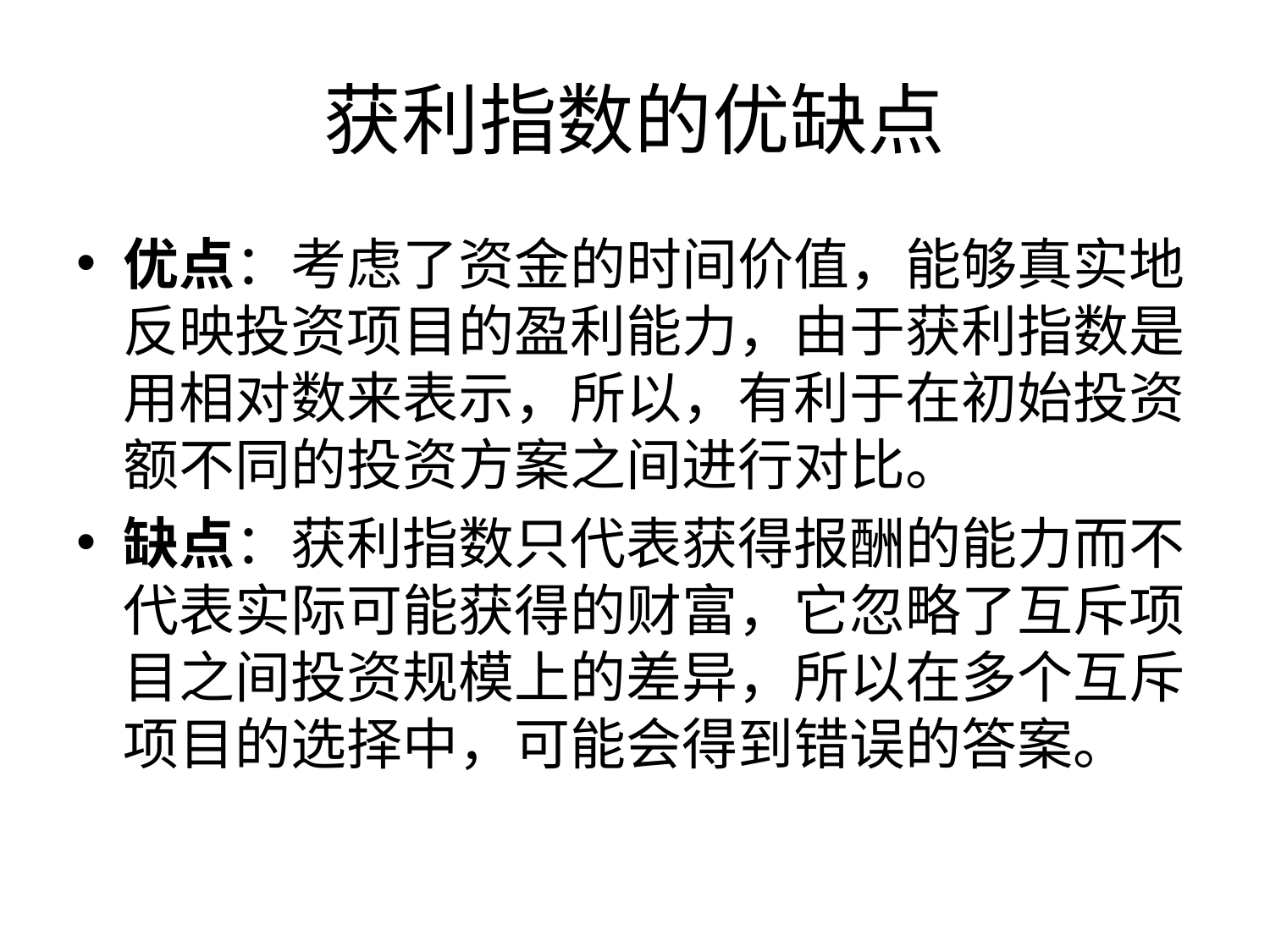

获利指数的优缺点
优点：考虑了资金的时间价值，能够真实地反映投资项目的盈利能力，由于获利指数是用相对数来表示，所以，有利于在初始投资额不同的投资方案之间进行对比。
缺点：获利指数只代表获得报酬的能力而不代表实际可能获得的财富，它忽略了互斥项目之间投资规模上的差异，所以在多个互斥项目的选择中，可能会得到错误的答案。